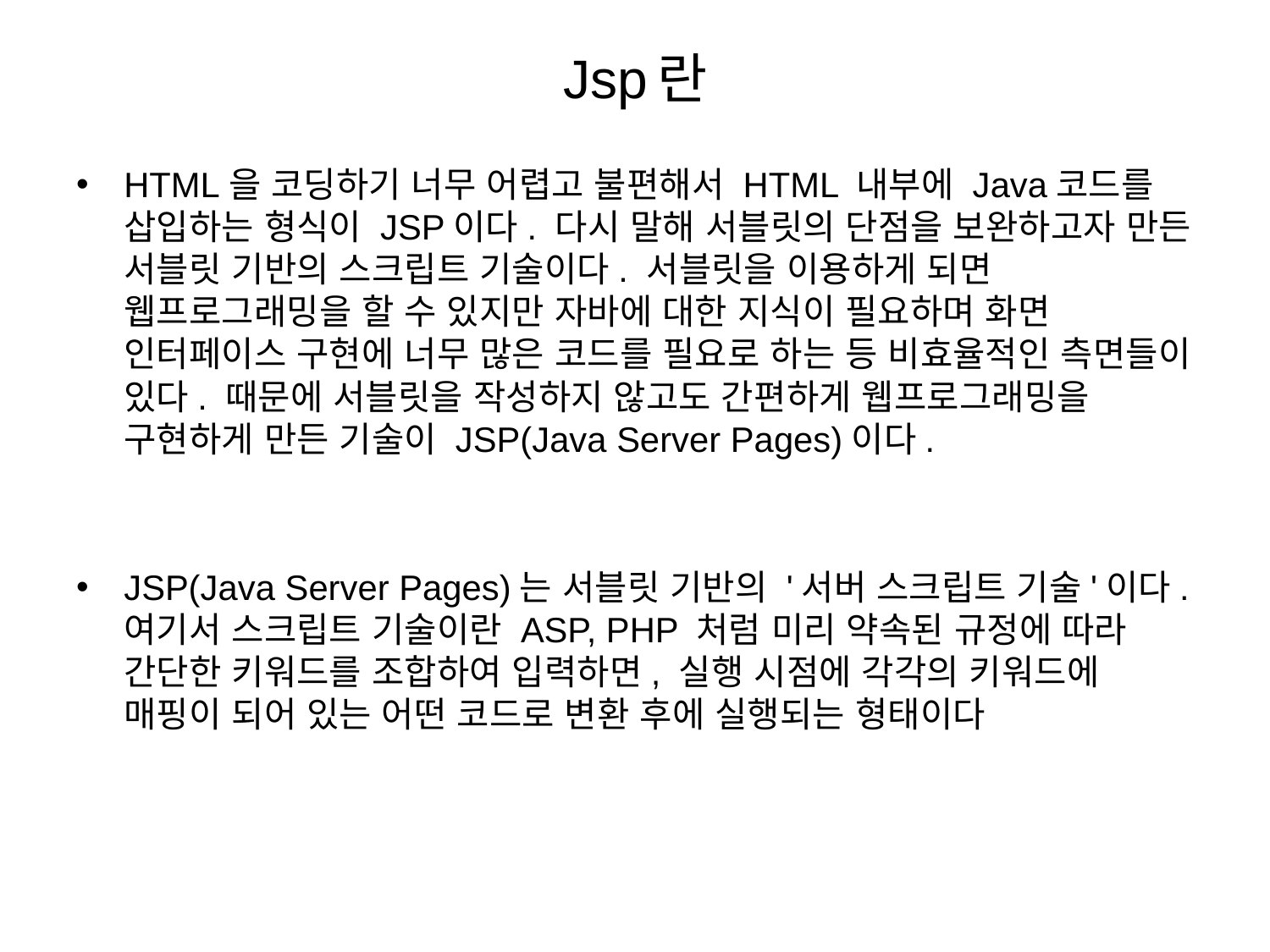

# Jsp란
HTML을 코딩하기 너무 어렵고 불편해서 HTML 내부에 Java코드를 삽입하는 형식이 JSP이다. 다시 말해 서블릿의 단점을 보완하고자 만든 서블릿 기반의 스크립트 기술이다. 서블릿을 이용하게 되면 웹프로그래밍을 할 수 있지만 자바에 대한 지식이 필요하며 화면 인터페이스 구현에 너무 많은 코드를 필요로 하는 등 비효율적인 측면들이 있다. 때문에 서블릿을 작성하지 않고도 간편하게 웹프로그래밍을 구현하게 만든 기술이 JSP(Java Server Pages)이다.

JSP(Java Server Pages)는 서블릿 기반의 '서버 스크립트 기술'이다.
여기서 스크립트 기술이란 ASP, PHP 처럼 미리 약속된 규정에 따라 간단한 키워드를 조합하여 입력하면, 실행 시점에 각각의 키워드에 매핑이 되어 있는 어떤 코드로 변환 후에 실행되는 형태이다